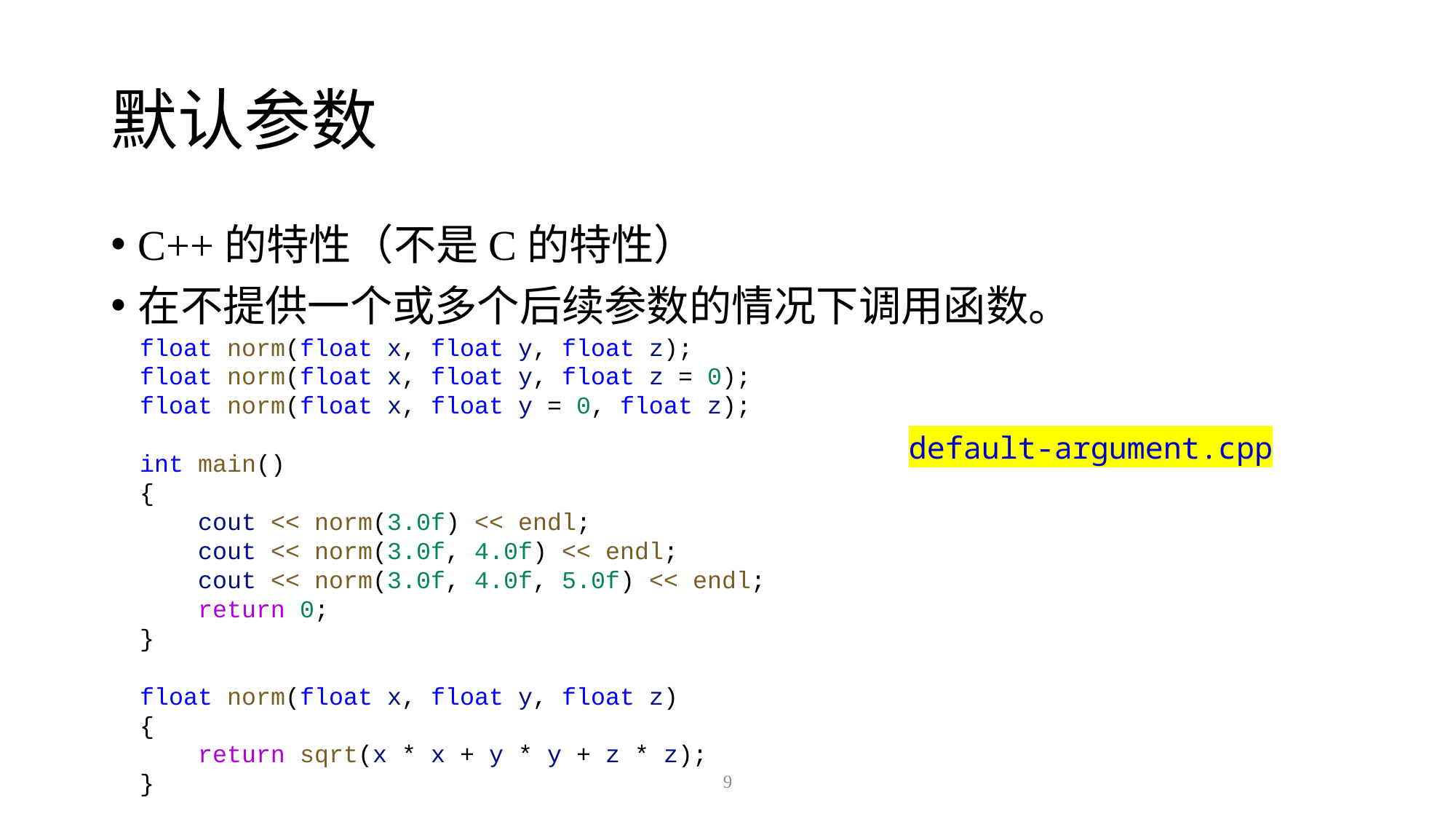

# 默认参数
C++的特性（不是C的特性）
在不提供一个或多个后续参数的情况下调用函数。

float norm(float x, float y, float z);
float norm(float x, float y, float z = 0);
float norm(float x, float y = 0, float z);
int main()
{
    cout << norm(3.0f) << endl;
    cout << norm(3.0f, 4.0f) << endl;
    cout << norm(3.0f, 4.0f, 5.0f) << endl;
    return 0;
}
float norm(float x, float y, float z)
{
    return sqrt(x * x + y * y + z * z);
}
default-argument.cpp
9